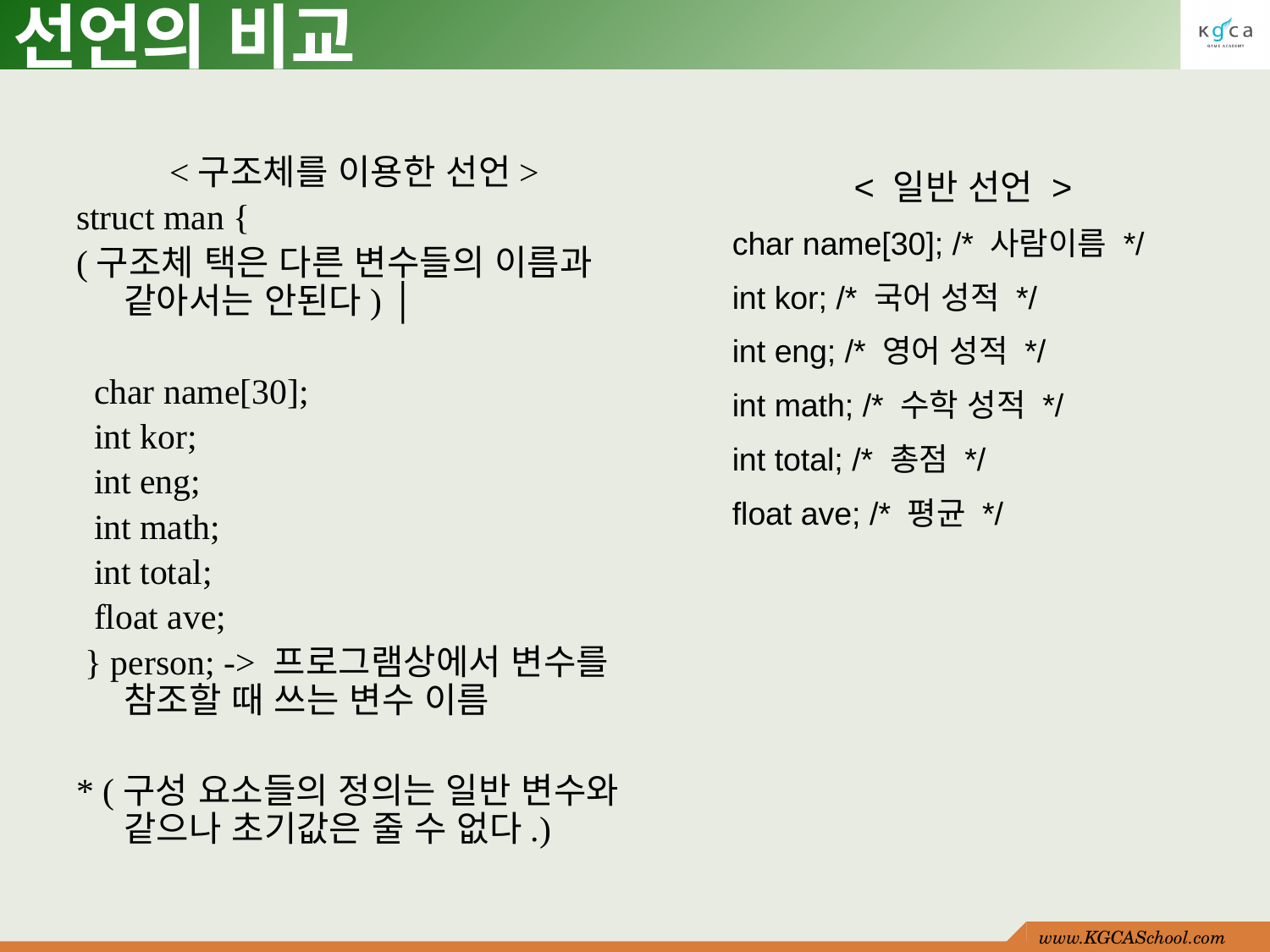

# 선언의 비교
<구조체를 이용한 선언>
struct man {
(구조체 택은 다른 변수들의 이름과 같아서는 안된다) │

  char name[30];
  int kor;
  int eng;
  int math;
  int total;
  float ave;
 } person; -> 프로그램상에서 변수를 참조할 때 쓰는 변수 이름

* (구성 요소들의 정의는 일반 변수와 같으나 초기값은 줄 수 없다.)
< 일반 선언 >
char name[30]; /* 사람이름 */
int kor; /* 국어 성적 */
int eng; /* 영어 성적 */
int math; /* 수학 성적 */
int total; /* 총점 */
float ave; /* 평균 */